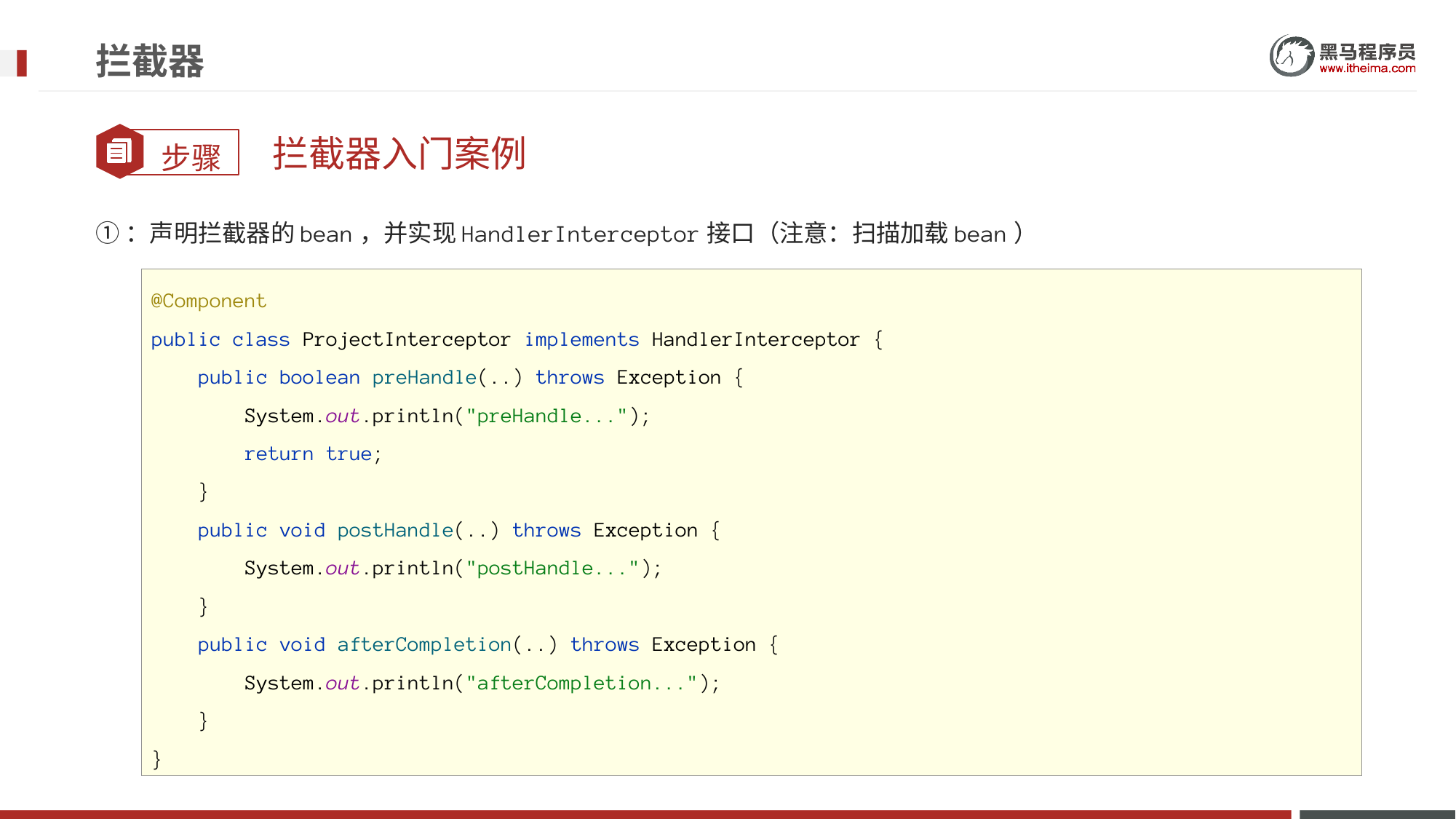

# 拦截器
拦截器入门案例
①：声明拦截器的bean，并实现HandlerInterceptor接口（注意：扫描加载bean）

@Component
public class ProjectInterceptor implements HandlerInterceptor {
    public boolean preHandle(..) throws Exception {
        System.out.println("preHandle...");
        return true;
    }
    public void postHandle(..) throws Exception {
        System.out.println("postHandle...");
    }
    public void afterCompletion(..) throws Exception {
        System.out.println("afterCompletion...");
    }
}